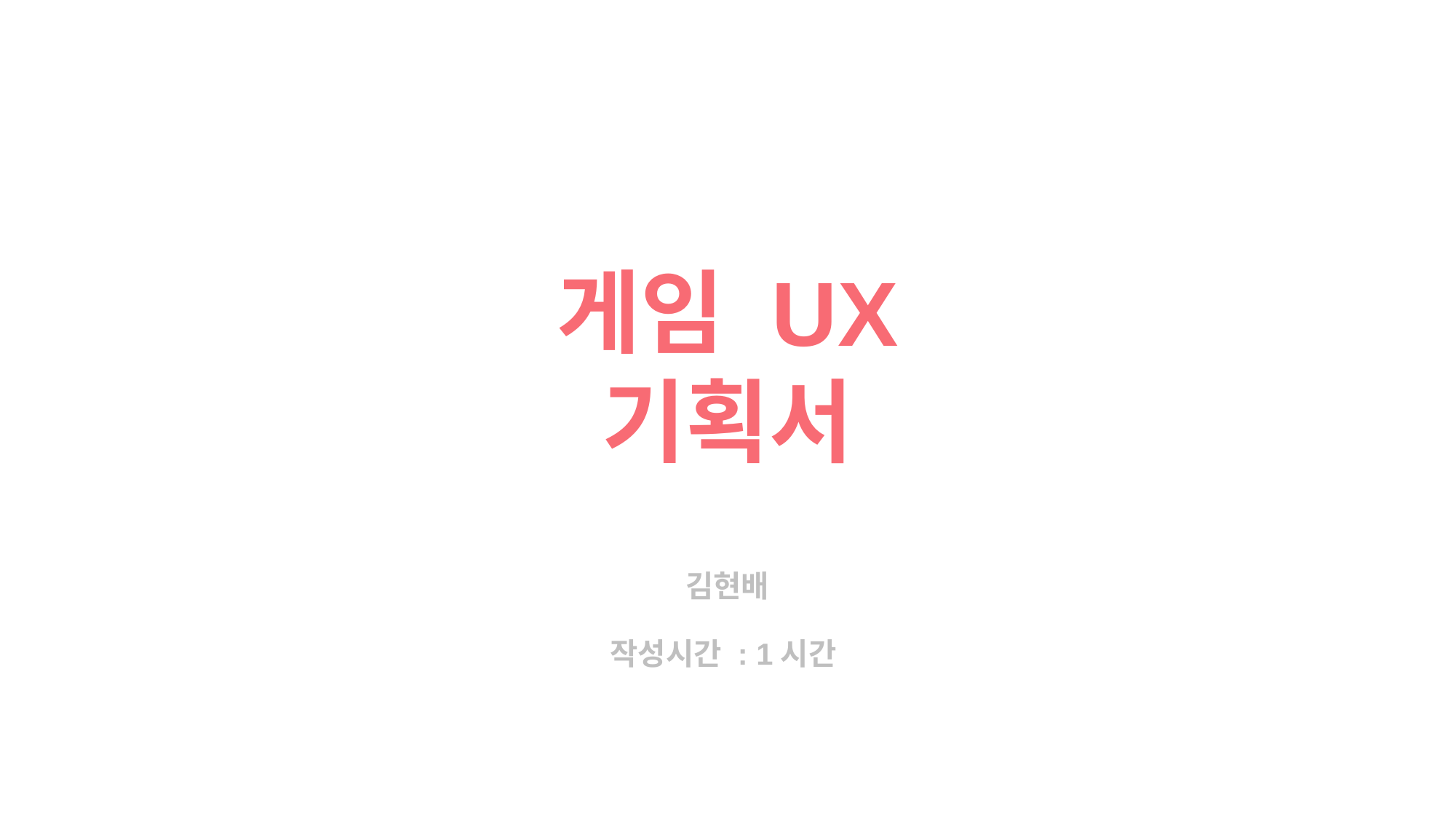

게임 UX
기획서
김현배
작성시간 : 1시간